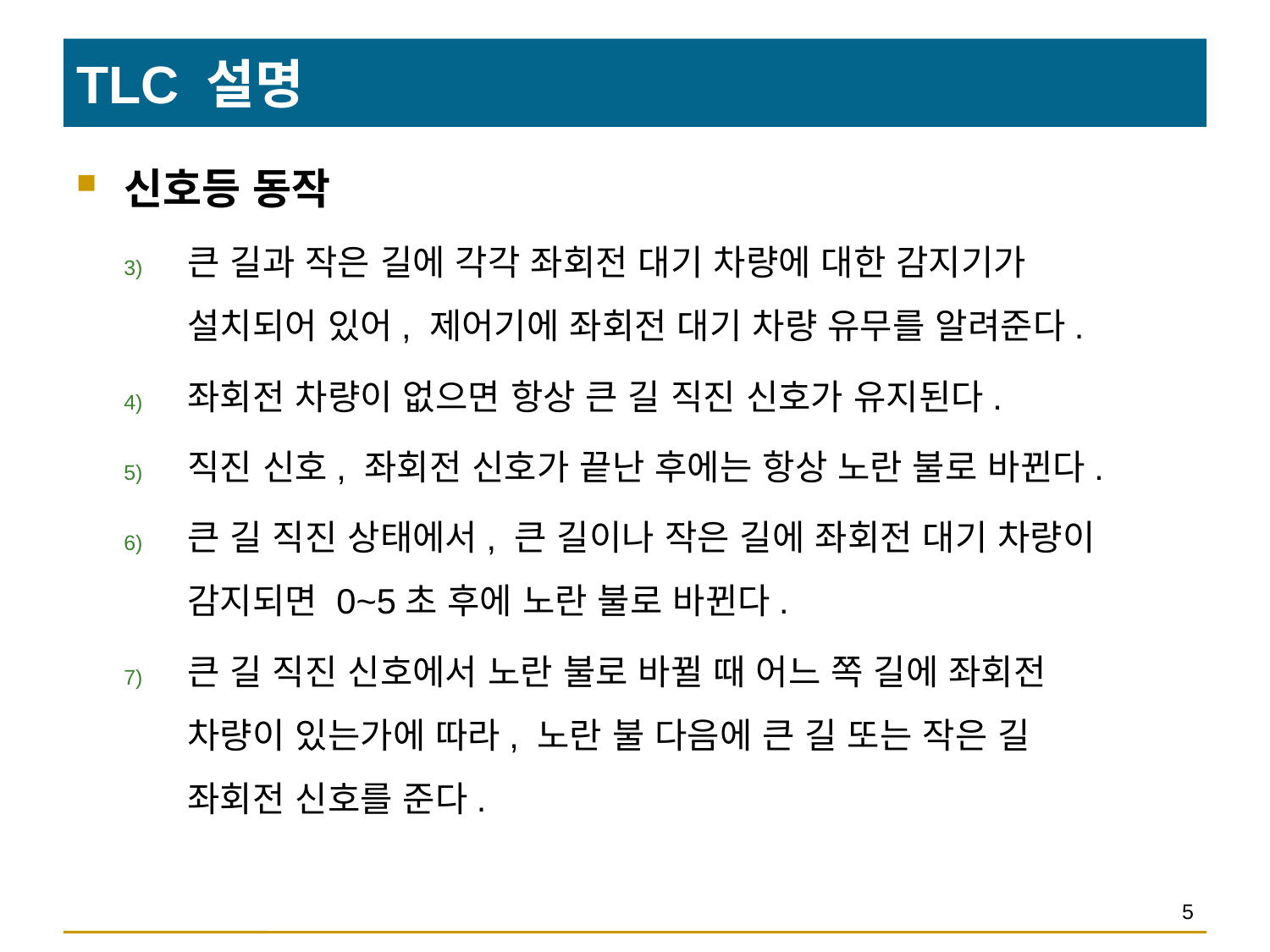

# TLC 설명
신호등 동작
큰 길과 작은 길에 각각 좌회전 대기 차량에 대한 감지기가
설치되어 있어, 제어기에 좌회전 대기 차량 유무를 알려준다.
좌회전 차량이 없으면 항상 큰 길 직진 신호가 유지된다.
직진 신호, 좌회전 신호가 끝난 후에는 항상 노란 불로 바뀐다.
큰 길 직진 상태에서, 큰 길이나 작은 길에 좌회전 대기 차량이 감지되면 0~5초 후에 노란 불로 바뀐다.
큰 길 직진 신호에서 노란 불로 바뀔 때 어느 쪽 길에 좌회전
차량이 있는가에 따라, 노란 불 다음에 큰 길 또는 작은 길
좌회전 신호를 준다.
5